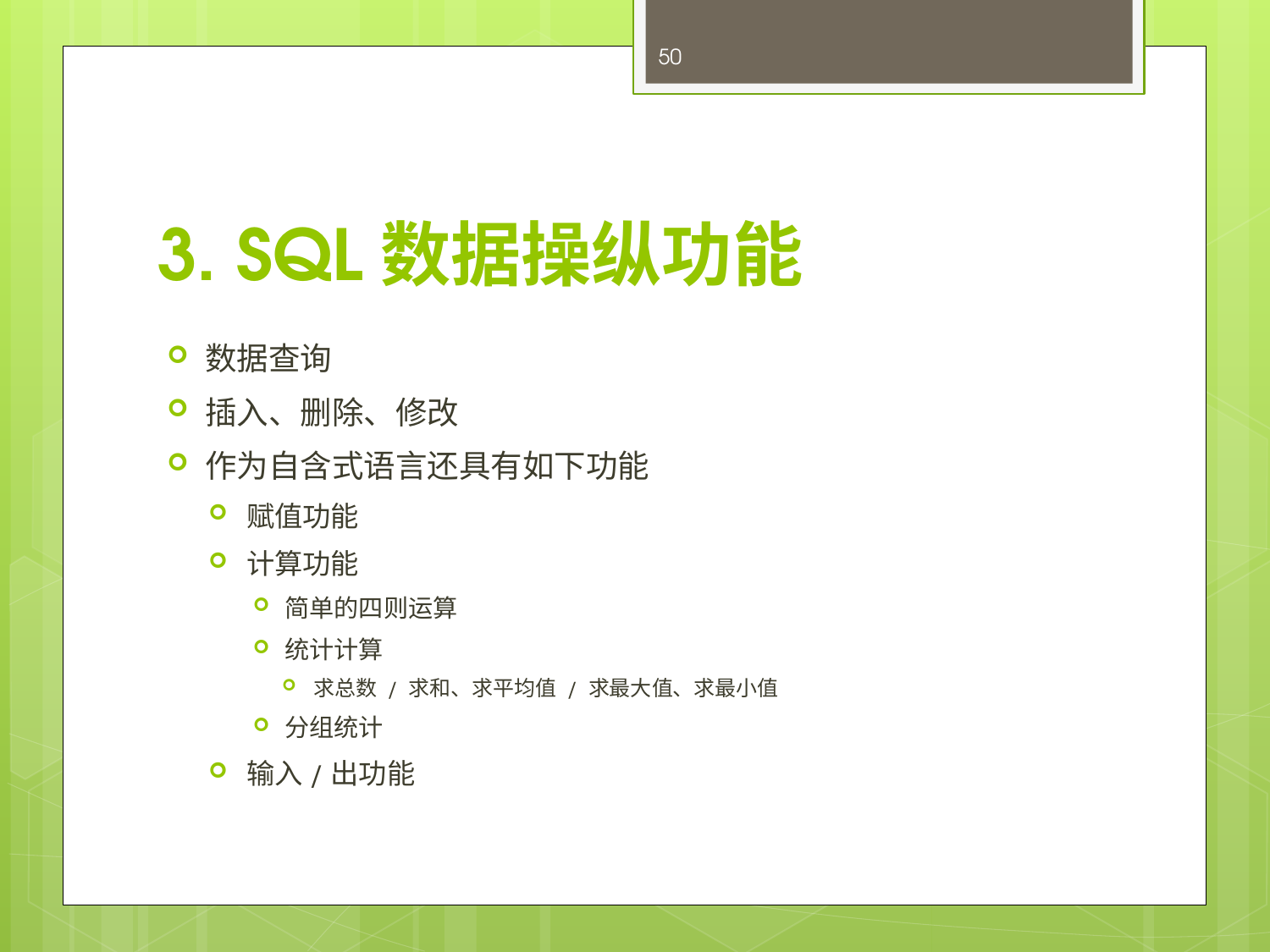

50
# 3. SQL数据操纵功能
数据查询
插入、删除、修改
作为自含式语言还具有如下功能
赋值功能
计算功能
简单的四则运算
统计计算
求总数 / 求和、求平均值 / 求最大值、求最小值
分组统计
输入/出功能